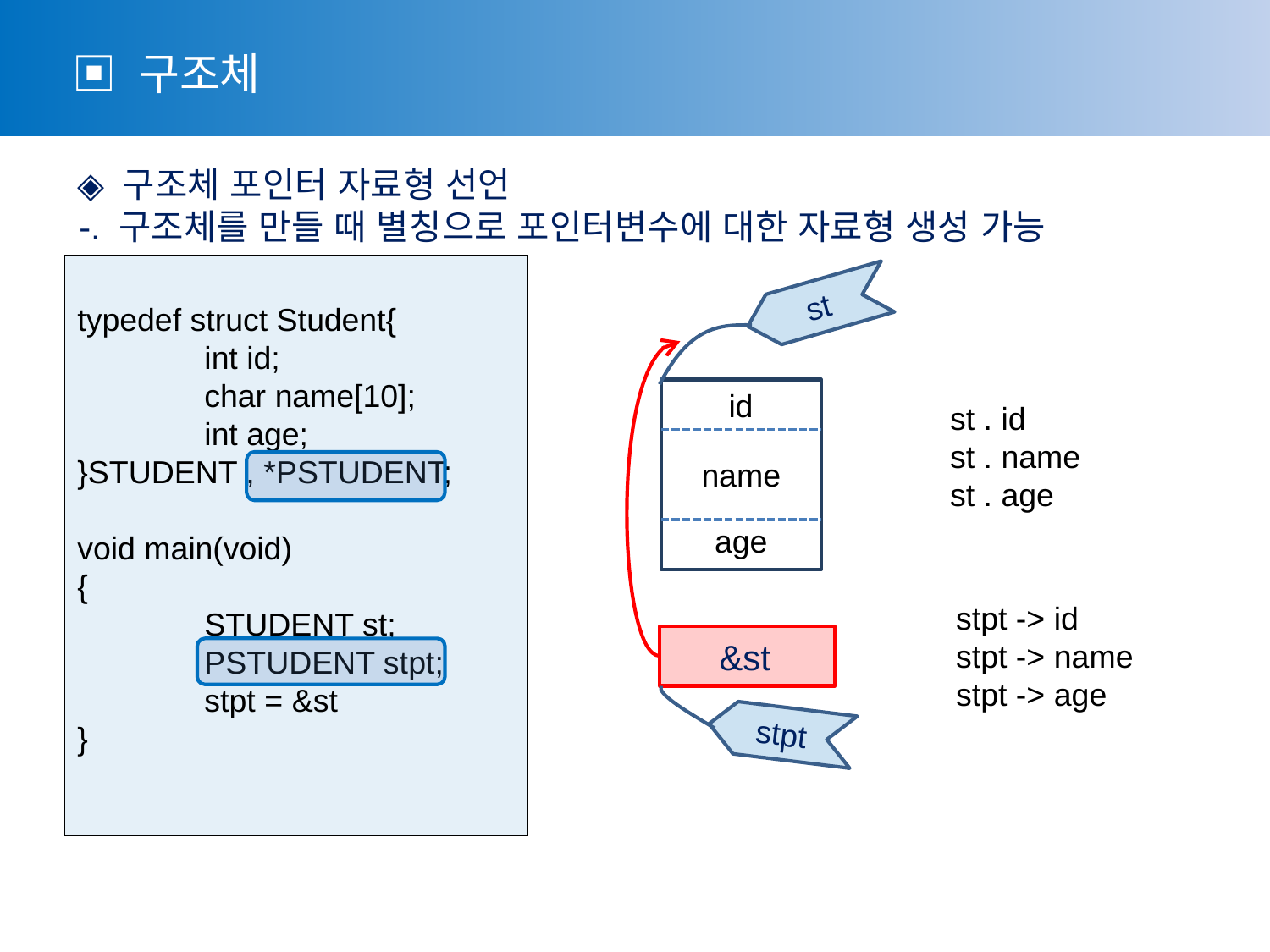

▣ 구조체
 ◈ 구조체 포인터 자료형 선언
 -. 구조체를 만들 때 별칭으로 포인터변수에 대한 자료형 생성 가능

typedef struct Student{
	int id;
   	char name[10];
	int age;
}STUDENT , *PSTUDENT;

void main(void)
{
	STUDENT st;
	PSTUDENT stpt;
	stpt = &st
}
st

id
name
age
st . id
st . name
st . age
stpt -> id
stpt -> name
stpt -> age

&st

stpt